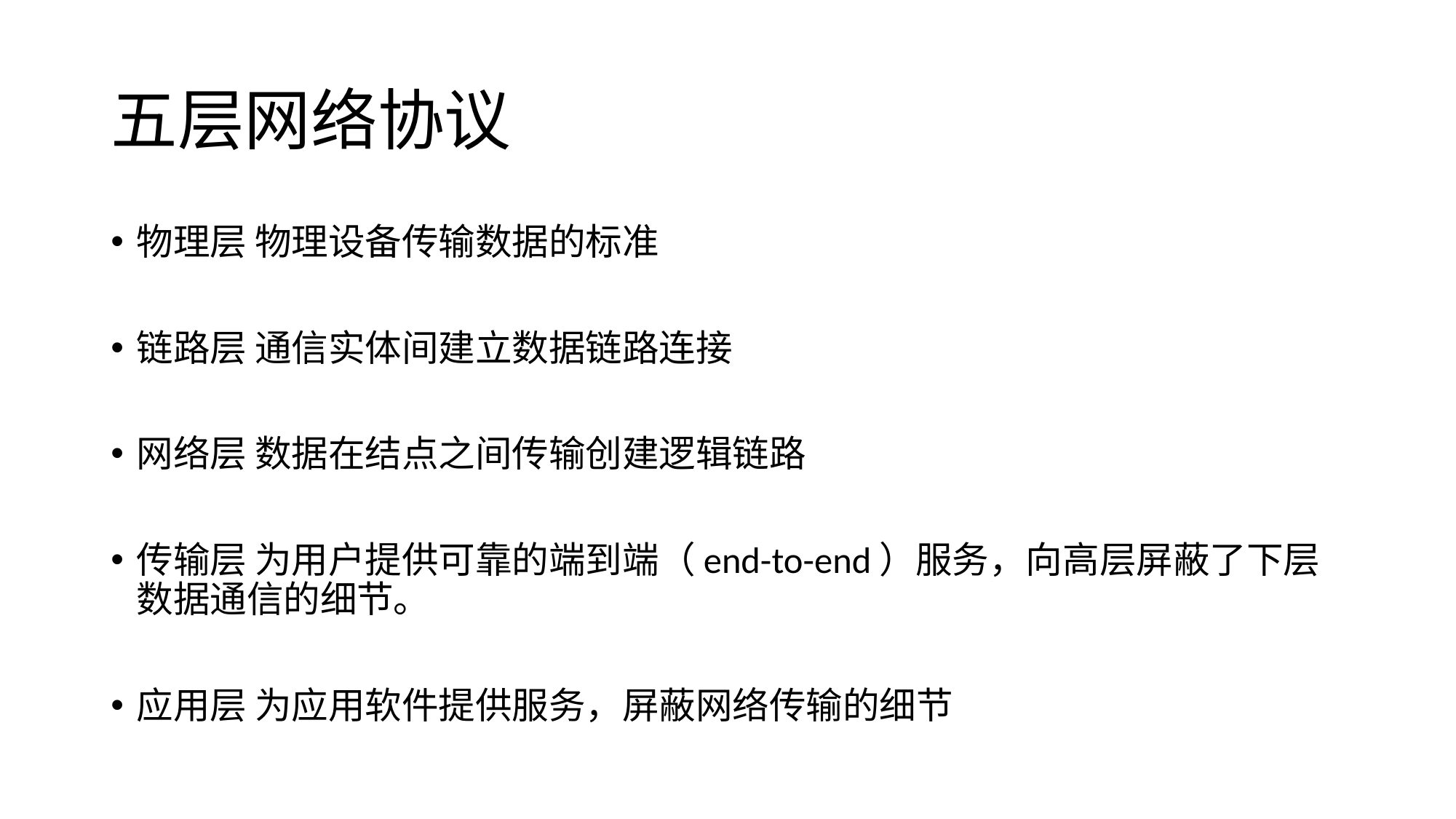

# 五层网络协议
物理层 物理设备传输数据的标准

链路层 通信实体间建立数据链路连接

网络层 数据在结点之间传输创建逻辑链路

传输层 为用户提供可靠的端到端（end-to-end）服务，向高层屏蔽了下层数据通信的细节。

应用层 为应用软件提供服务，屏蔽网络传输的细节